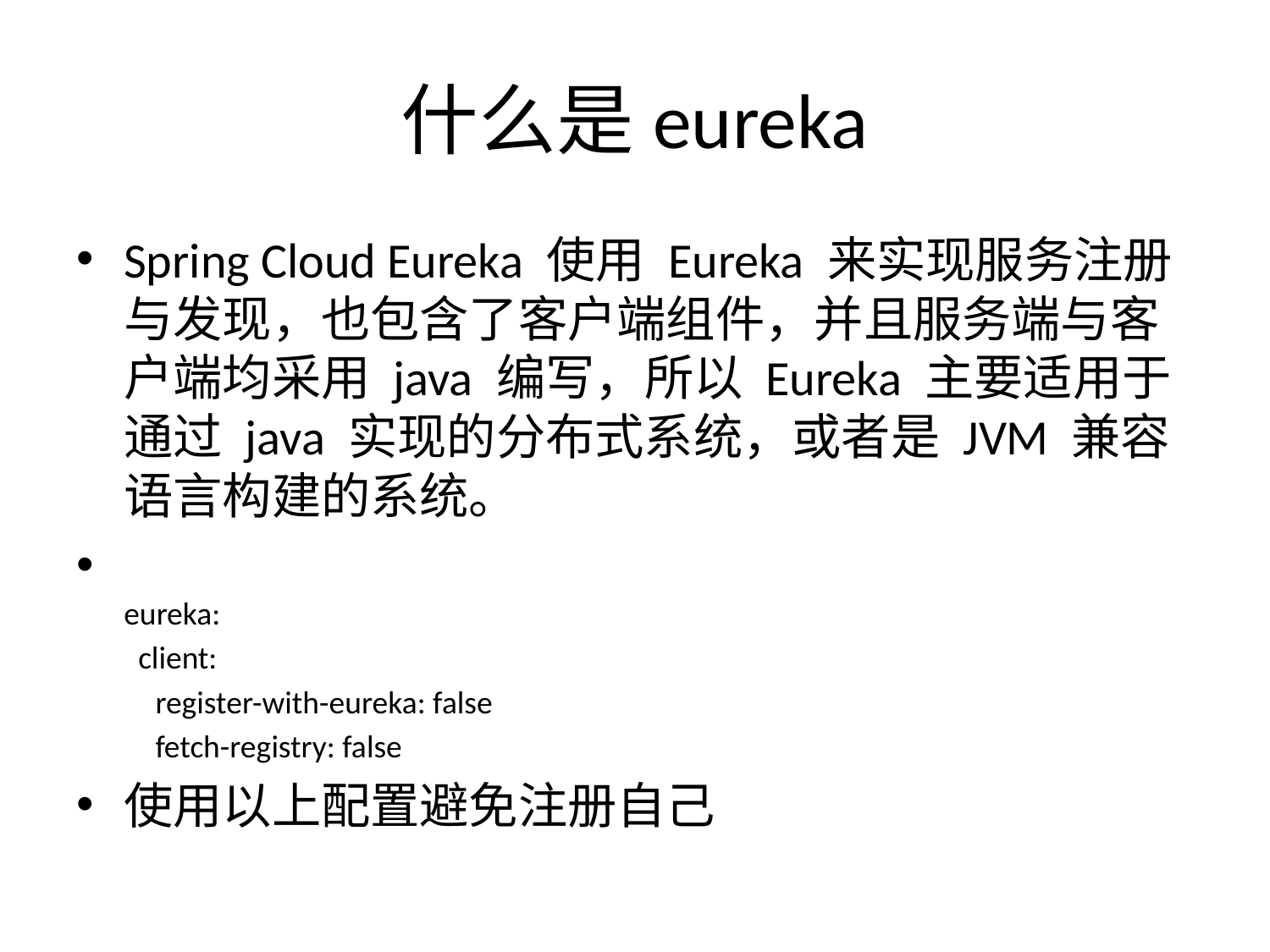

# 什么是eureka
Spring Cloud Eureka 使用 Eureka 来实现服务注册与发现，也包含了客户端组件，并且服务端与客户端均采用 java 编写，所以 Eureka 主要适用于通过 java 实现的分布式系统，或者是 JVM 兼容语言构建的系统。
eureka:
	  client:
           register-with-eureka: false
           fetch-registry: false
使用以上配置避免注册自己